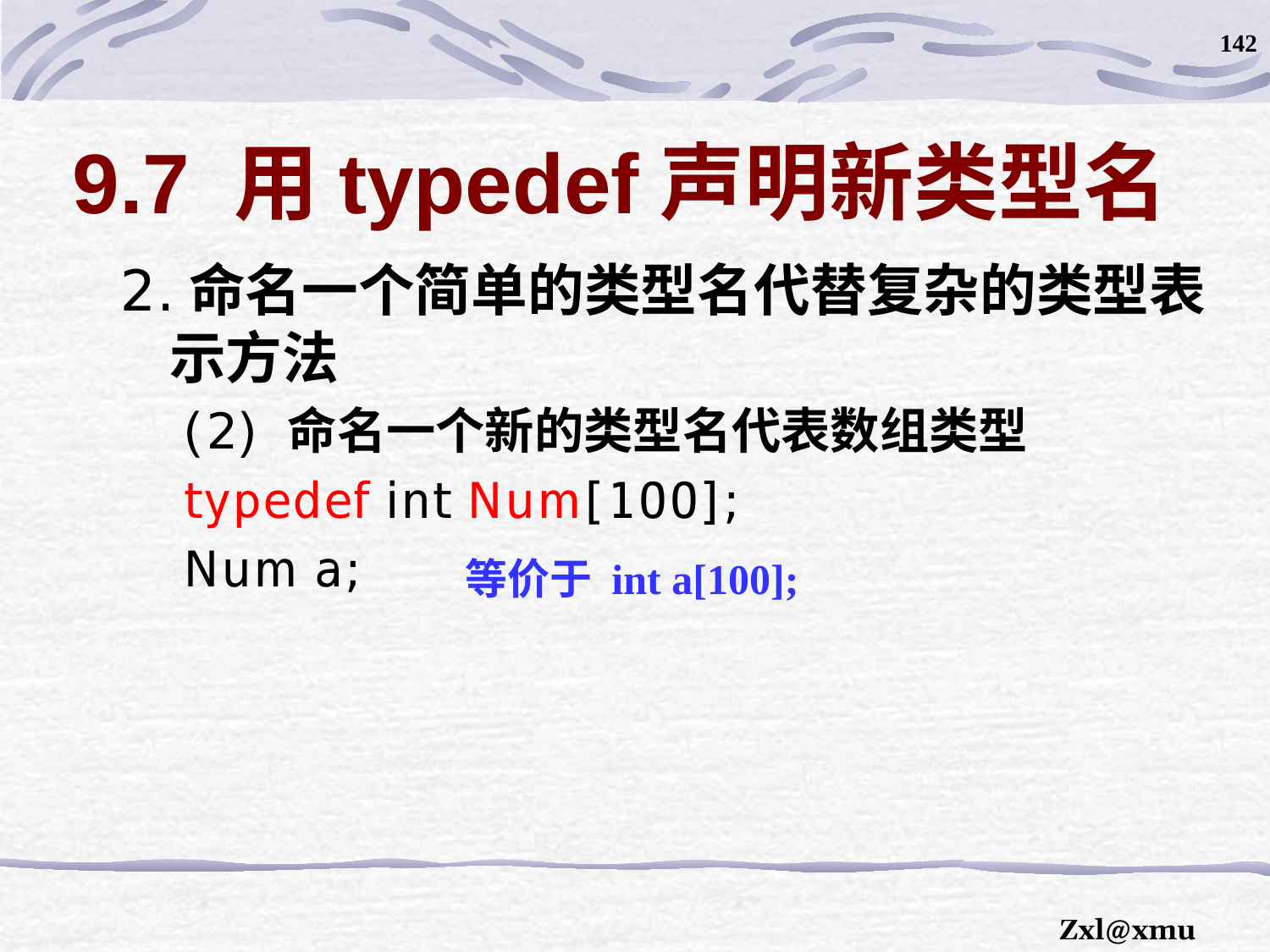

142
# 9.7 用typedef声明新类型名
2.命名一个简单的类型名代替复杂的类型表示方法
(2) 命名一个新的类型名代表数组类型
typedef int Num[100];
Num a;
等价于 int a[100];